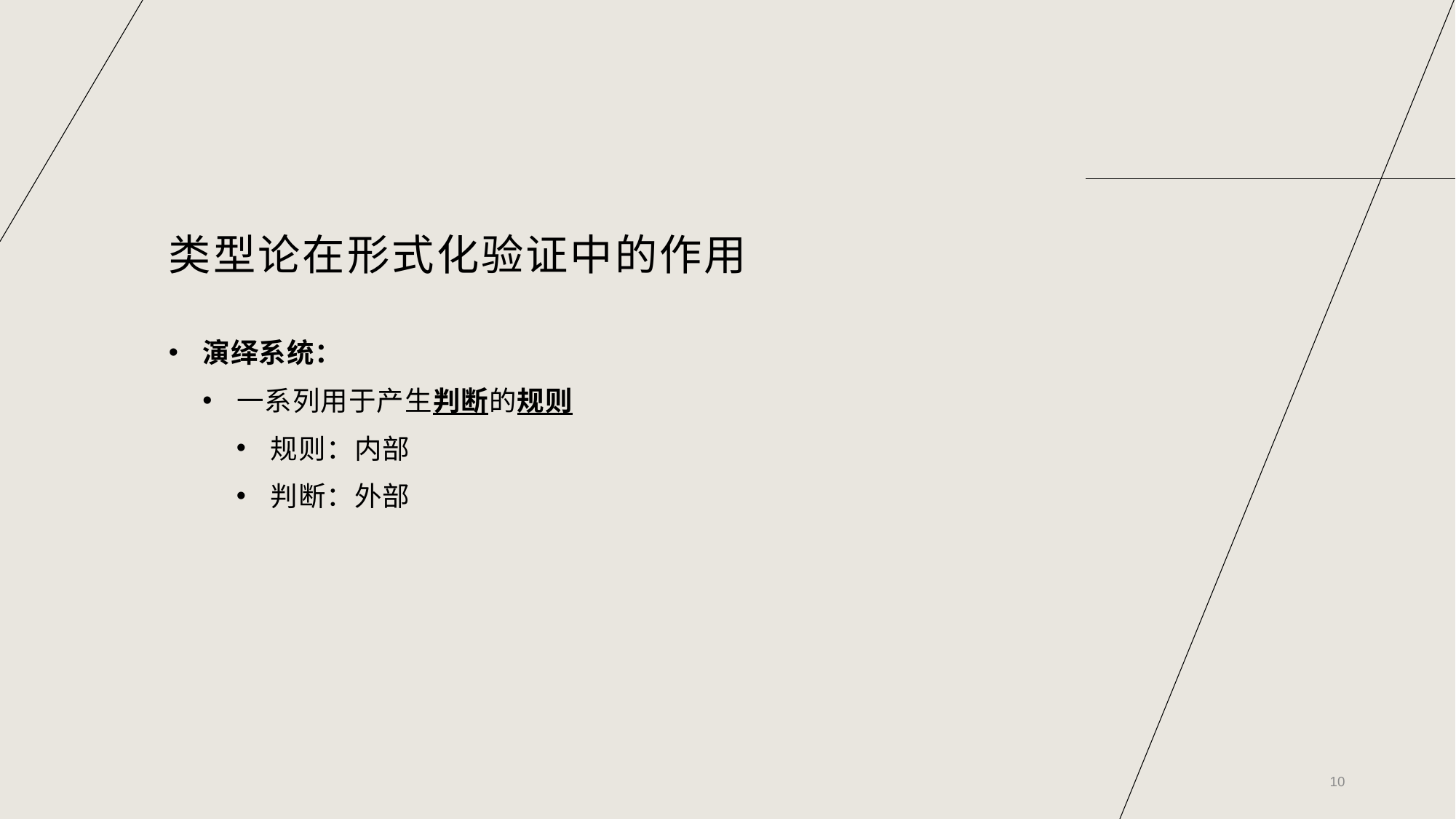

# 类型论在形式化验证中的作用
演绎系统：
一系列用于产生判断的规则
规则：内部
判断：外部
10